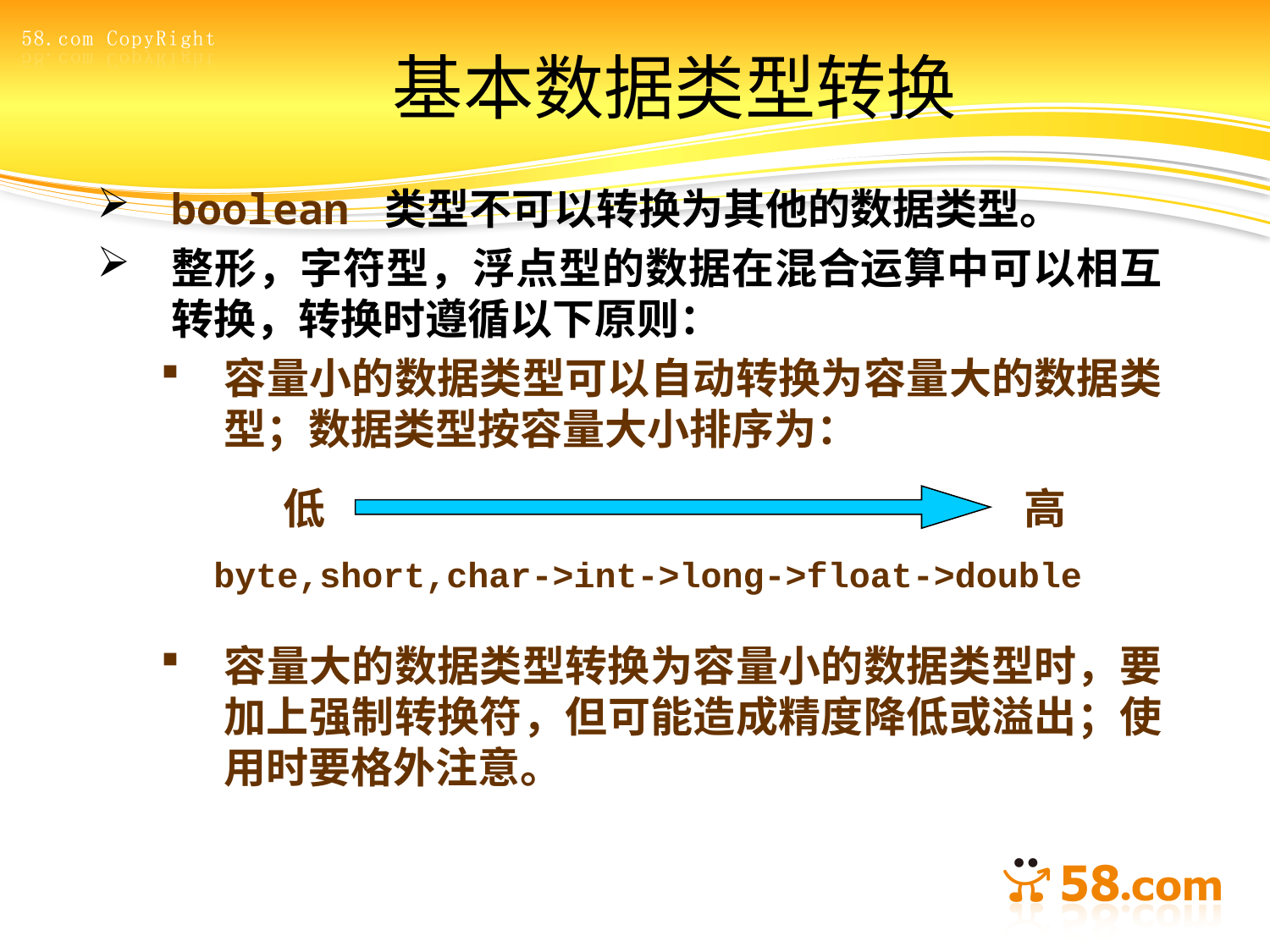

# 基本数据类型转换
boolean 类型不可以转换为其他的数据类型。
整形，字符型，浮点型的数据在混合运算中可以相互转换，转换时遵循以下原则：
容量小的数据类型可以自动转换为容量大的数据类型；数据类型按容量大小排序为：

容量大的数据类型转换为容量小的数据类型时，要加上强制转换符，但可能造成精度降低或溢出；使用时要格外注意。
低
高

byte,short,char->int->long->float->double